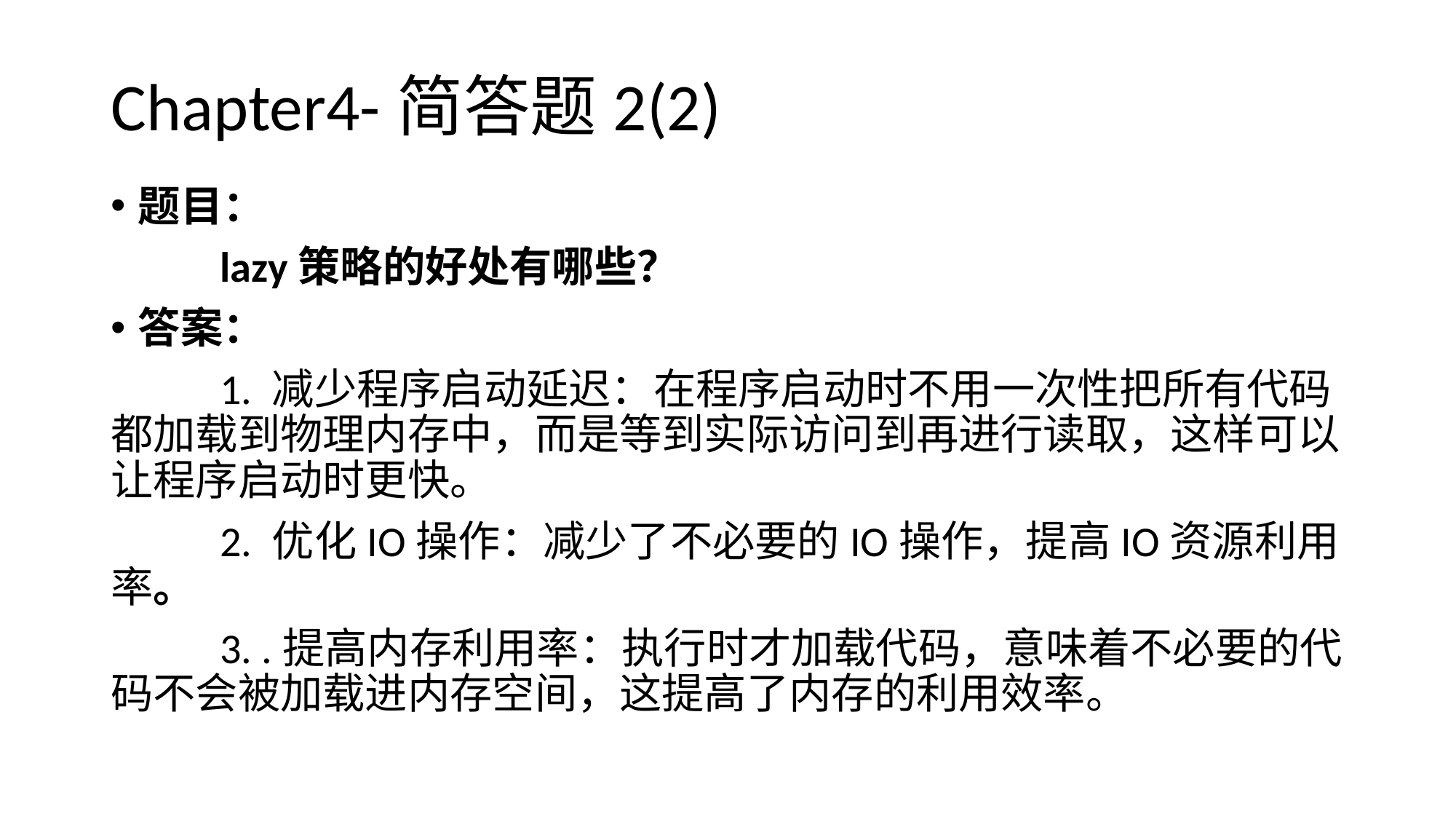

# Chapter4-简答题2(2)
题目：
	lazy策略的好处有哪些？
答案：
	1. 减少程序启动延迟：在程序启动时不用一次性把所有代码都加载到物理内存中，而是等到实际访问到再进行读取，这样可以让程序启动时更快。
	2. 优化IO操作：减少了不必要的IO操作，提高IO资源利用率。
	3. .提高内存利用率：执行时才加载代码，意味着不必要的代码不会被加载进内存空间，这提高了内存的利用效率。